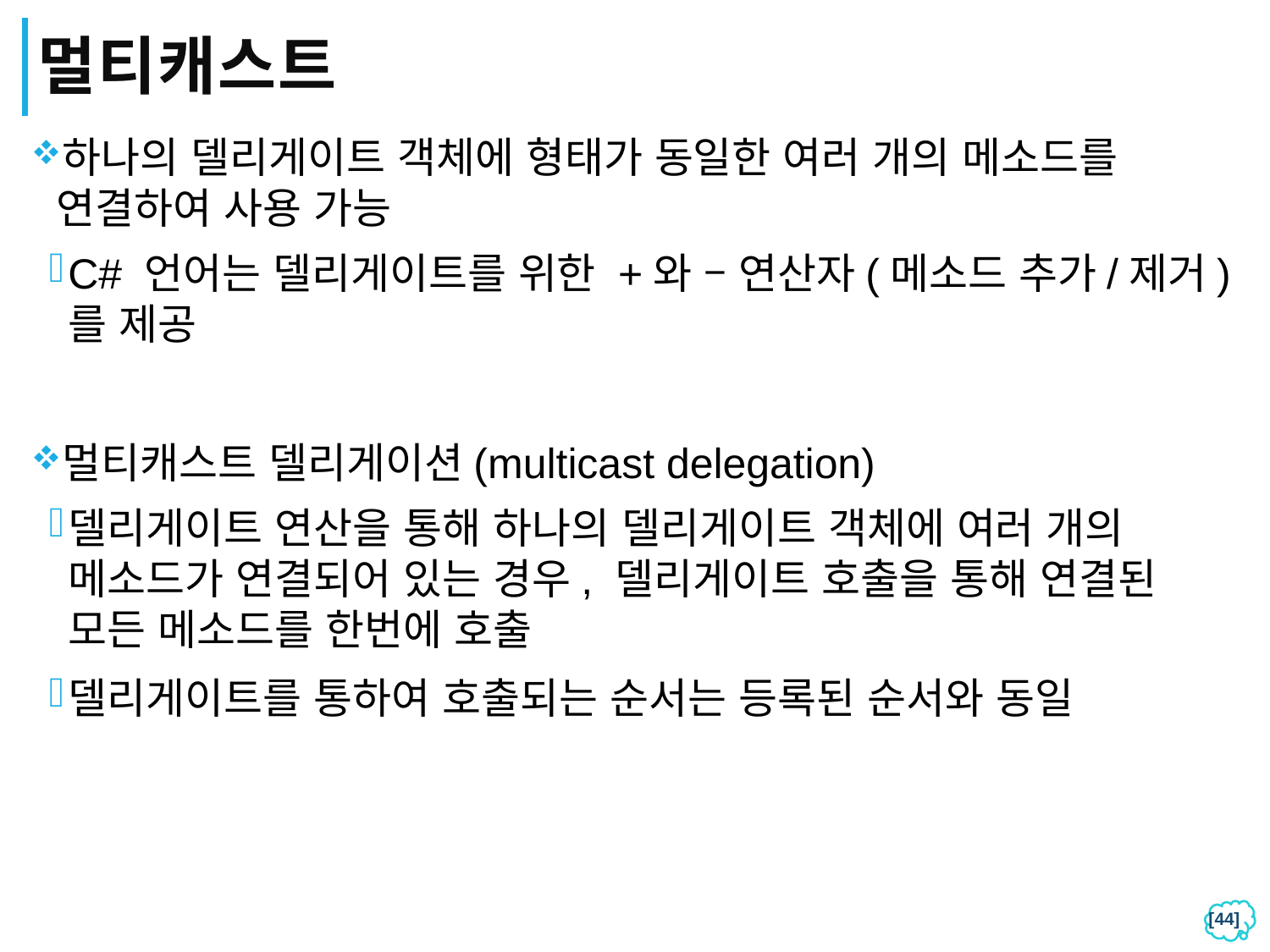

# 멀티캐스트
하나의 델리게이트 객체에 형태가 동일한 여러 개의 메소드를 연결하여 사용 가능
C# 언어는 델리게이트를 위한 +와 – 연산자(메소드 추가/제거)를 제공

멀티캐스트 델리게이션(multicast delegation)
델리게이트 연산을 통해 하나의 델리게이트 객체에 여러 개의 메소드가 연결되어 있는 경우, 델리게이트 호출을 통해 연결된 모든 메소드를 한번에 호출
델리게이트를 통하여 호출되는 순서는 등록된 순서와 동일
[44]